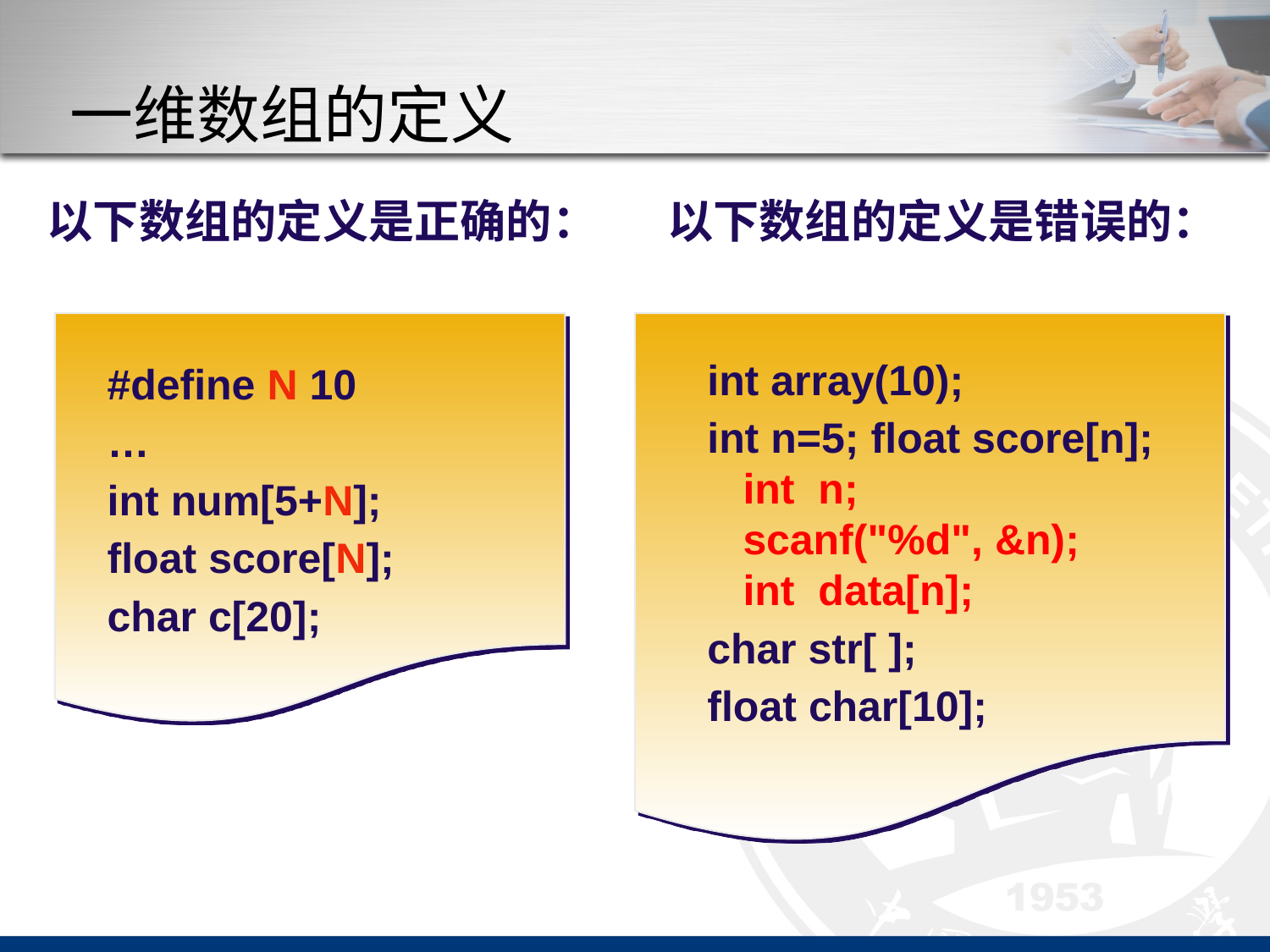

# 一维数组的定义
以下数组的定义是正确的：
以下数组的定义是错误的：

int array(10);
int n=5; float score[n];
   int  n;
   scanf("%d", &n);
   int  data[n];
char str[ ];
float char[10];
#define N 10
…
int num[5+N];
float score[N];
char c[20];